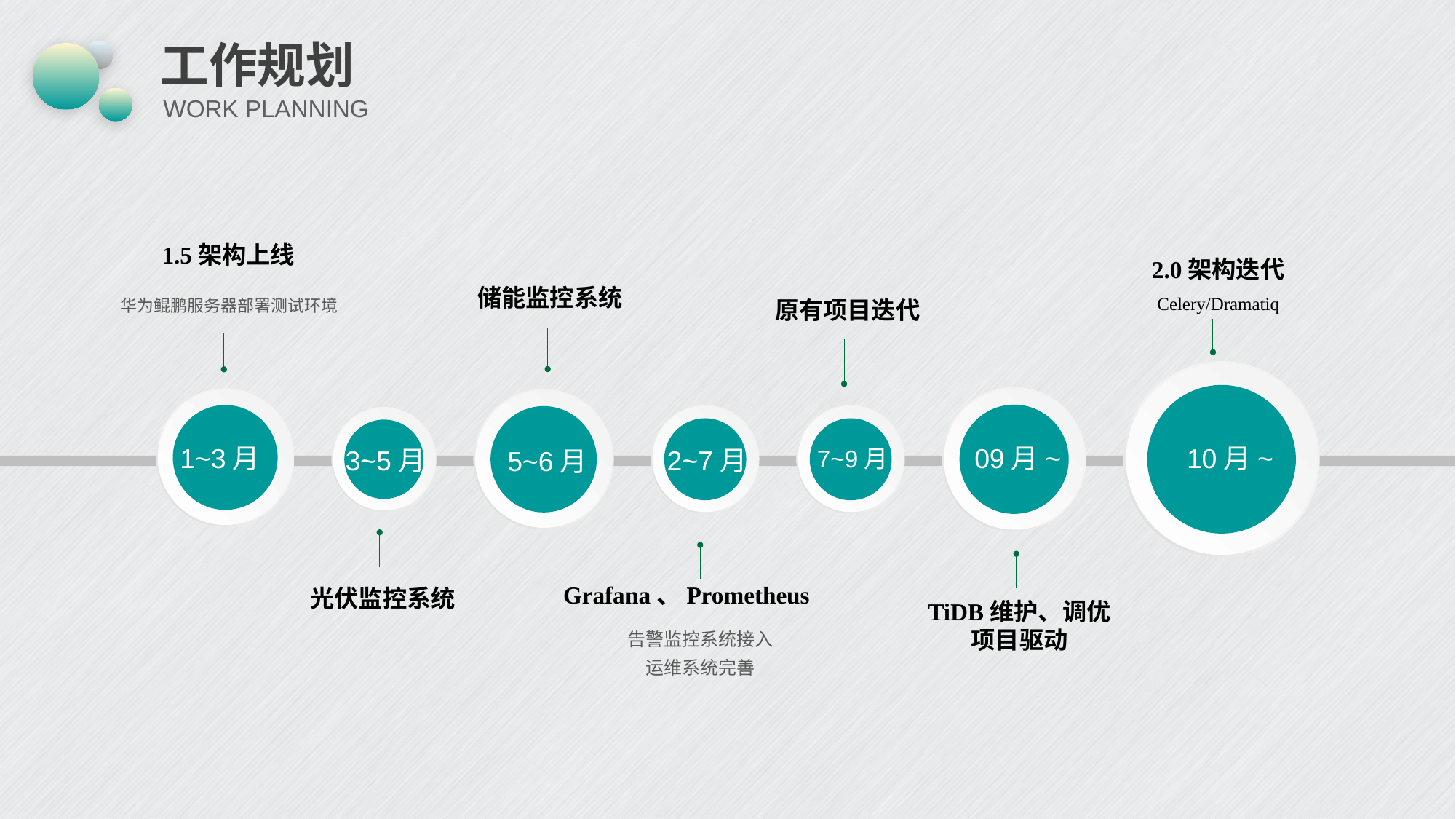

# 工作规划
WORK PLANNING
1.5架构上线
华为鲲鹏服务器部署测试环境
2.0架构迭代
Celery/Dramatiq

原有项目迭代
储能监控系统

10月~

09月~

1~3月

5~6月

2~7月

7~9月

3~5月

光伏监控系统
Grafana、Prometheus
告警监控系统接入
运维系统完善
TiDB维护、调优
项目驱动